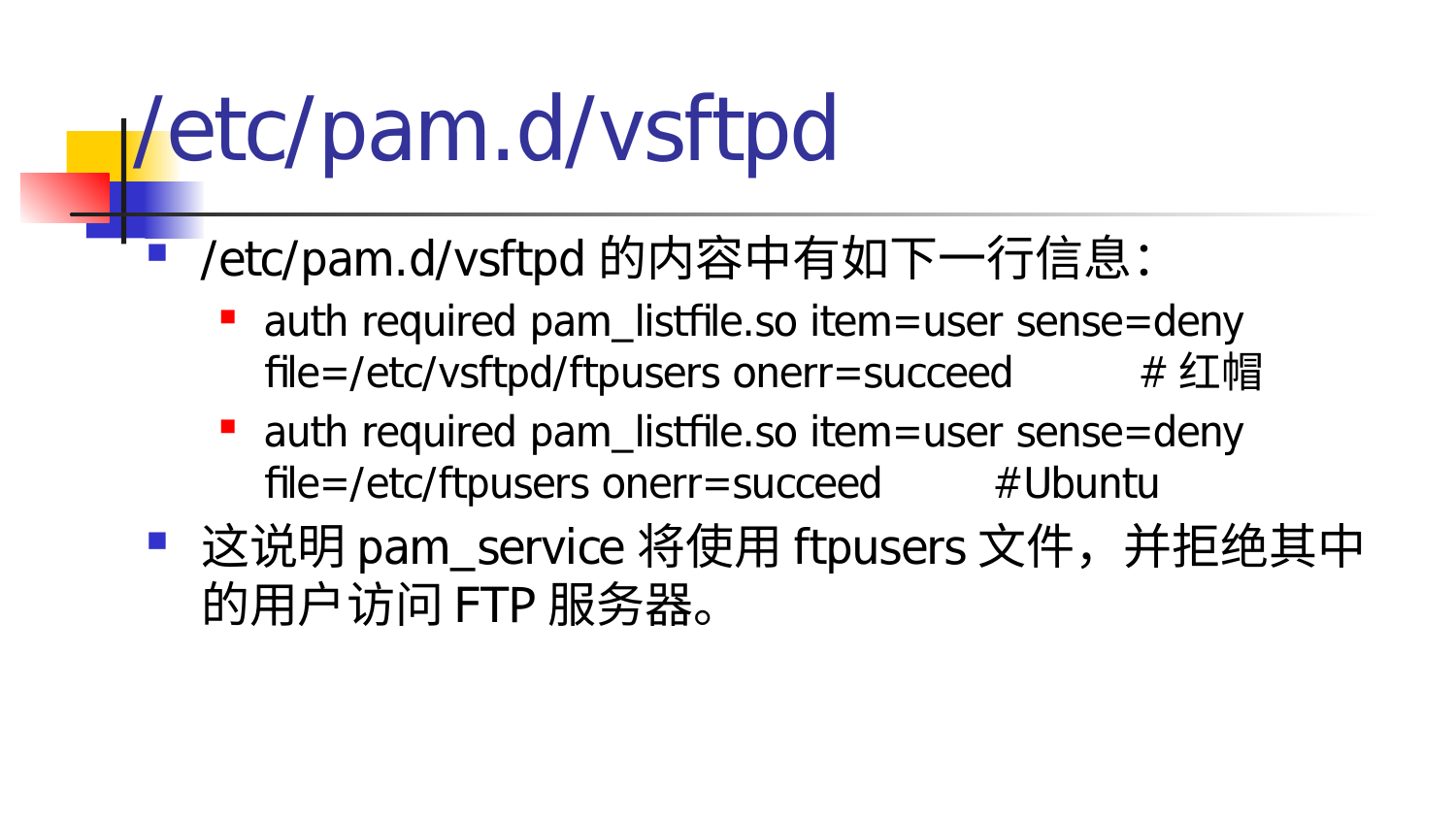

# /etc/pam.d/vsftpd
/etc/pam.d/vsftpd的内容中有如下一行信息：
auth required pam_listfile.so item=user sense=deny file=/etc/vsftpd/ftpusers onerr=succeed 	#红帽
auth required pam_listfile.so item=user sense=deny file=/etc/ftpusers onerr=succeed     	#Ubuntu
这说明pam_service将使用ftpusers文件，并拒绝其中的用户访问FTP服务器。